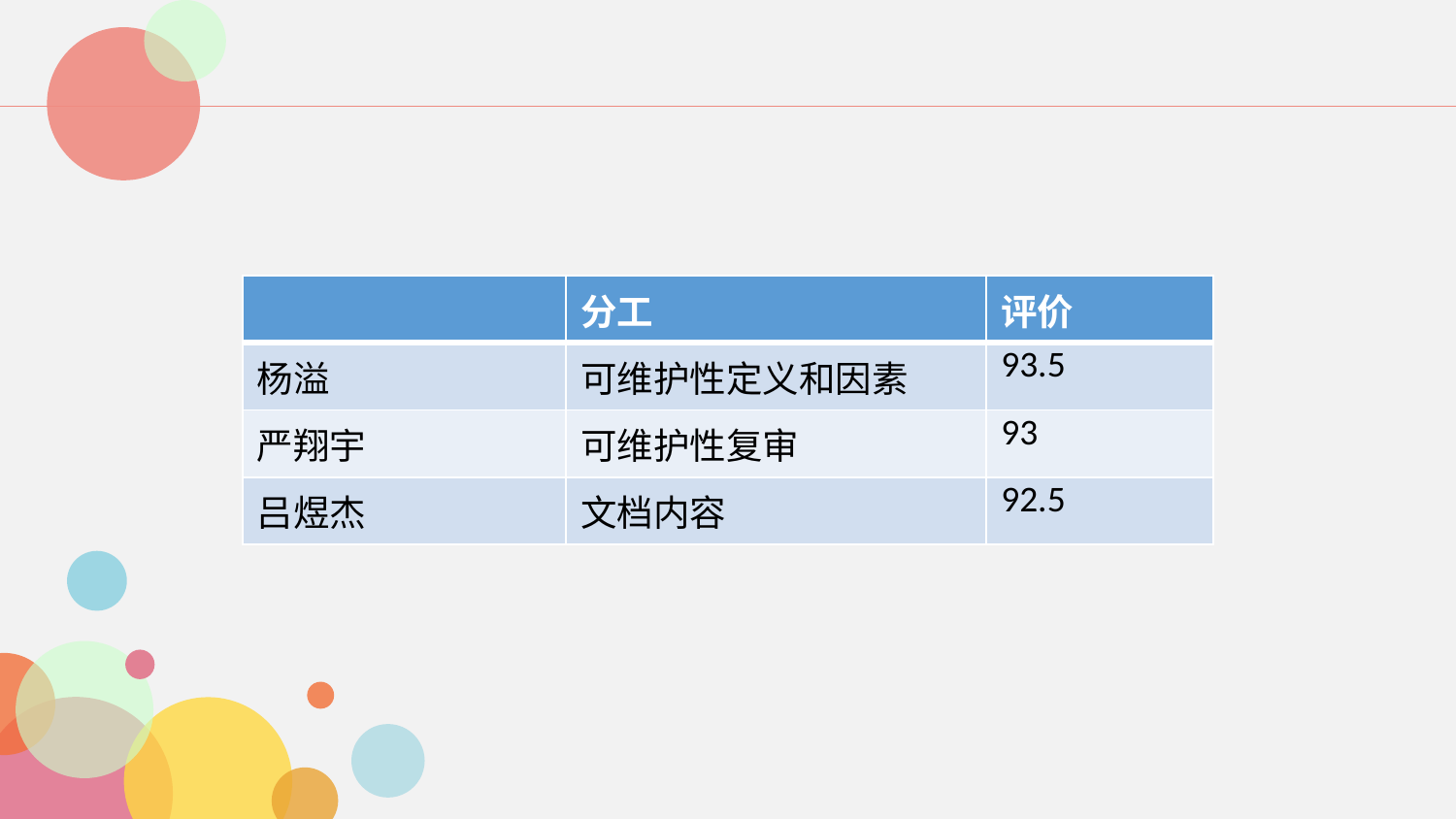

|  | 分工 | 评价 |
| --- | --- | --- |
| 杨溢 | 可维护性定义和因素 | 93.5 |
| 严翔宇 | 可维护性复审 | 93 |
| 吕煜杰 | 文档内容 | 92.5 |